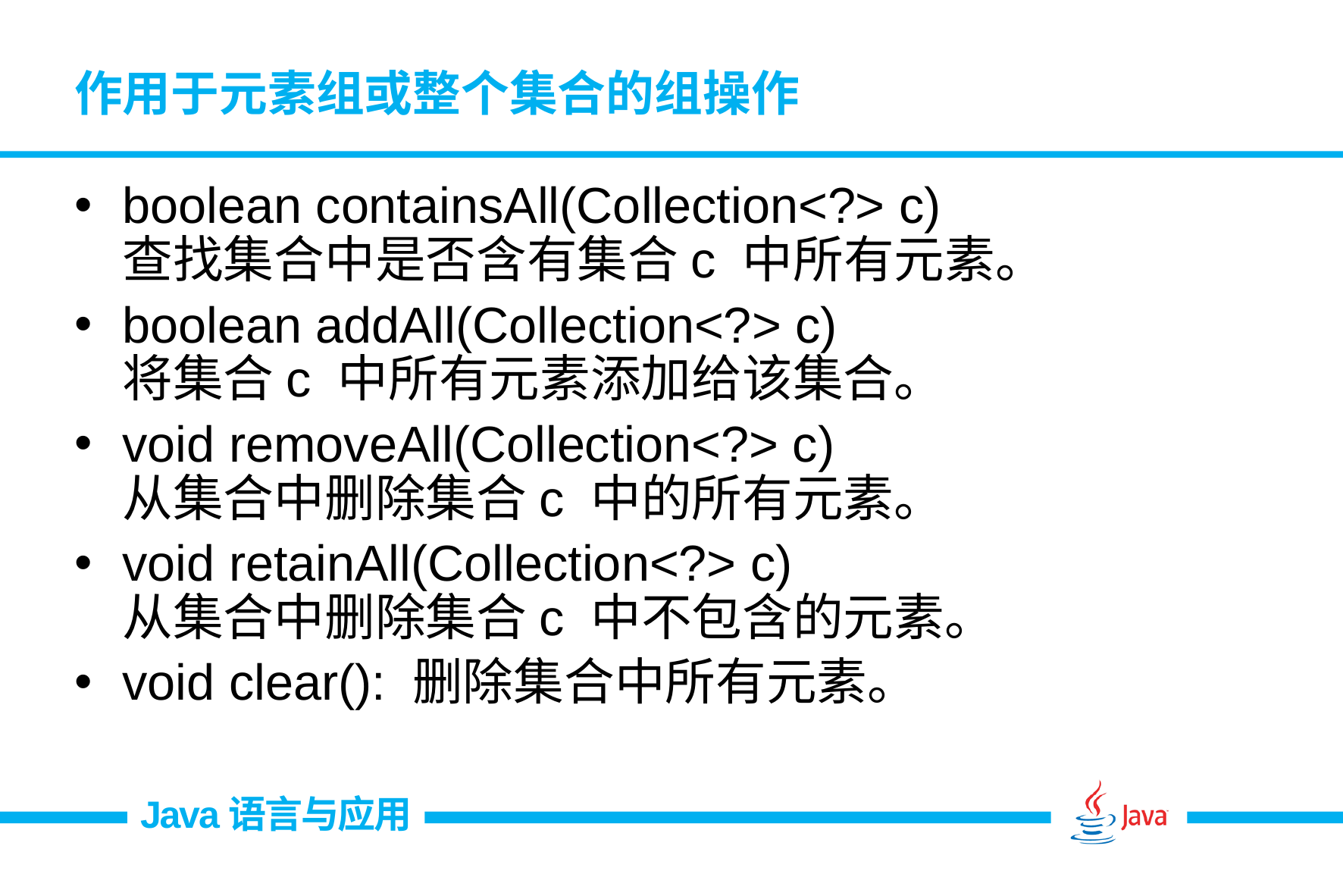

# 作用于元素组或整个集合的组操作
boolean containsAll(Collection<?> c)
查找集合中是否含有集合c 中所有元素。
boolean addAll(Collection<?> c)
将集合c 中所有元素添加给该集合。
void removeAll(Collection<?> c)
从集合中删除集合c 中的所有元素。
void retainAll(Collection<?> c)
从集合中删除集合c 中不包含的元素。
void clear(): 删除集合中所有元素。